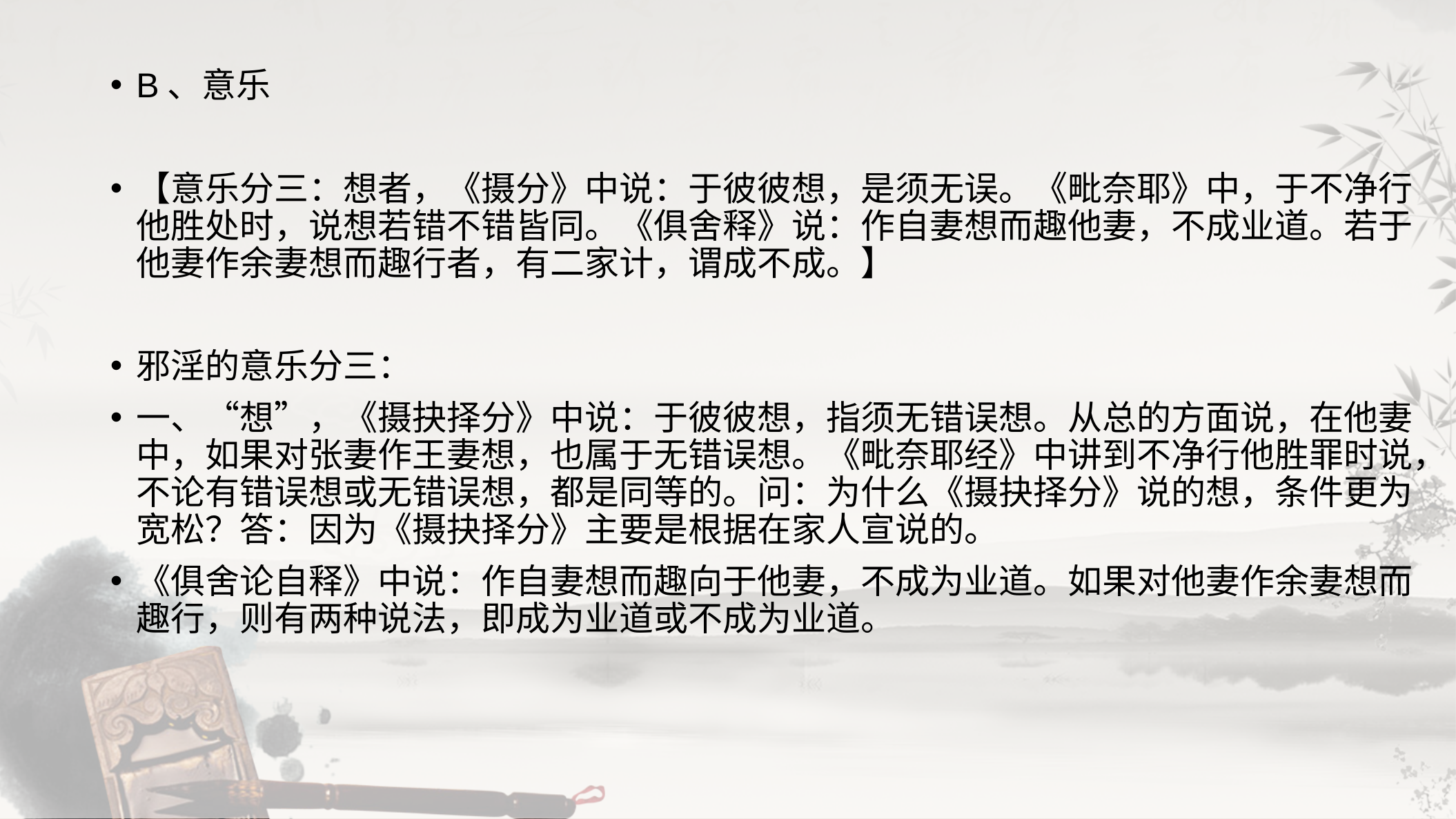

B、意乐

【意乐分三：想者，《摄分》中说：于彼彼想，是须无误。《毗奈耶》中，于不净行他胜处时，说想若错不错皆同。《俱舍释》说：作自妻想而趣他妻，不成业道。若于他妻作余妻想而趣行者，有二家计，谓成不成。】

邪淫的意乐分三：
一、“想”，《摄抉择分》中说：于彼彼想，指须无错误想。从总的方面说，在他妻中，如果对张妻作王妻想，也属于无错误想。《毗奈耶经》中讲到不净行他胜罪时说，不论有错误想或无错误想，都是同等的。问：为什么《摄抉择分》说的想，条件更为宽松？答：因为《摄抉择分》主要是根据在家人宣说的。
《俱舍论自释》中说：作自妻想而趣向于他妻，不成为业道。如果对他妻作余妻想而趣行，则有两种说法，即成为业道或不成为业道。